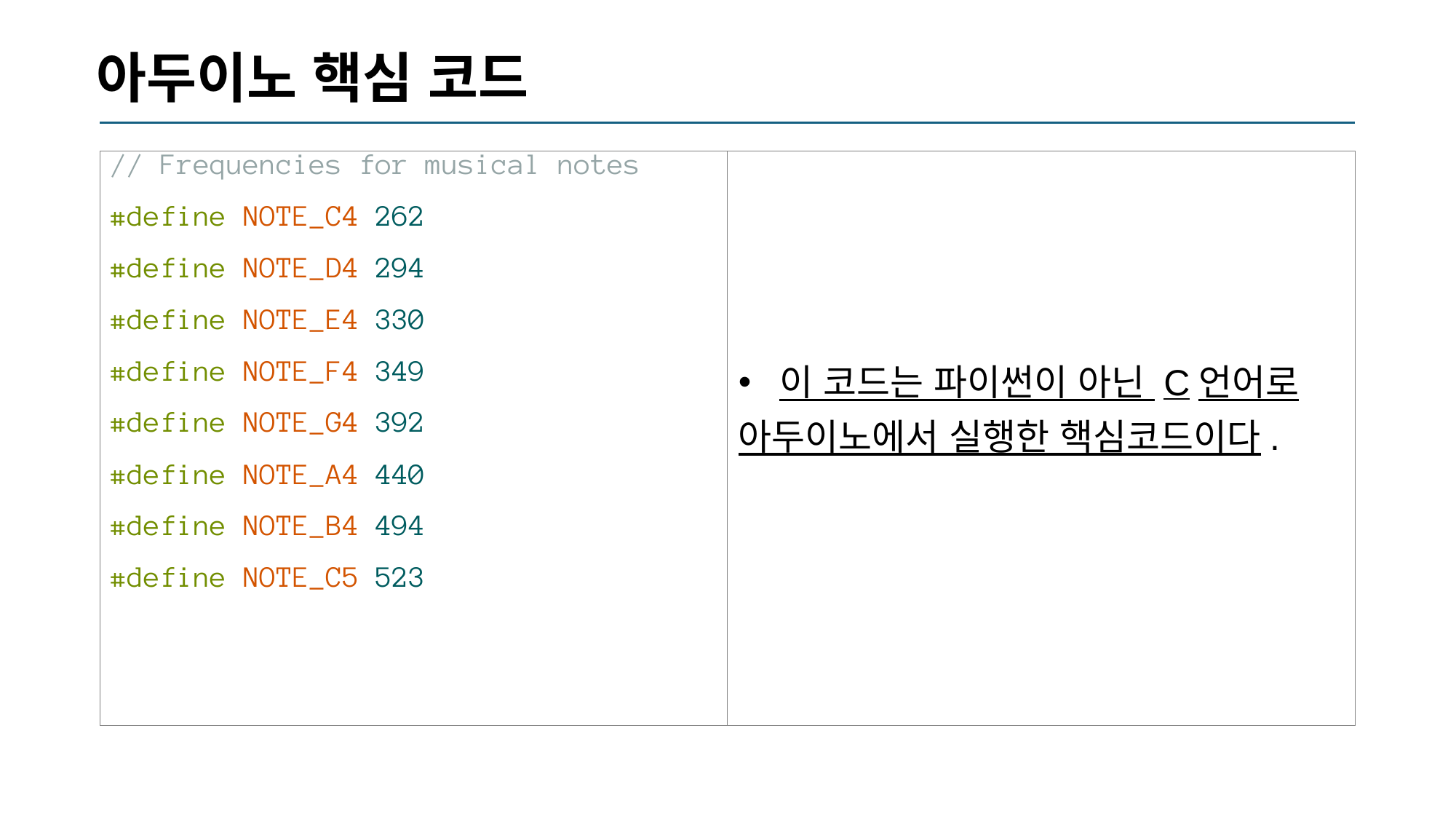

# 아두이노 핵심 코드
// Frequencies for musical notes
#define NOTE_C4 262
#define NOTE_D4 294
#define NOTE_E4 330
#define NOTE_F4 349
#define NOTE_G4 392
#define NOTE_A4 440
#define NOTE_B4 494
#define NOTE_C5 523

이 코드는 파이썬이 아닌 C언어로
아두이노에서 실행한 핵심코드이다.